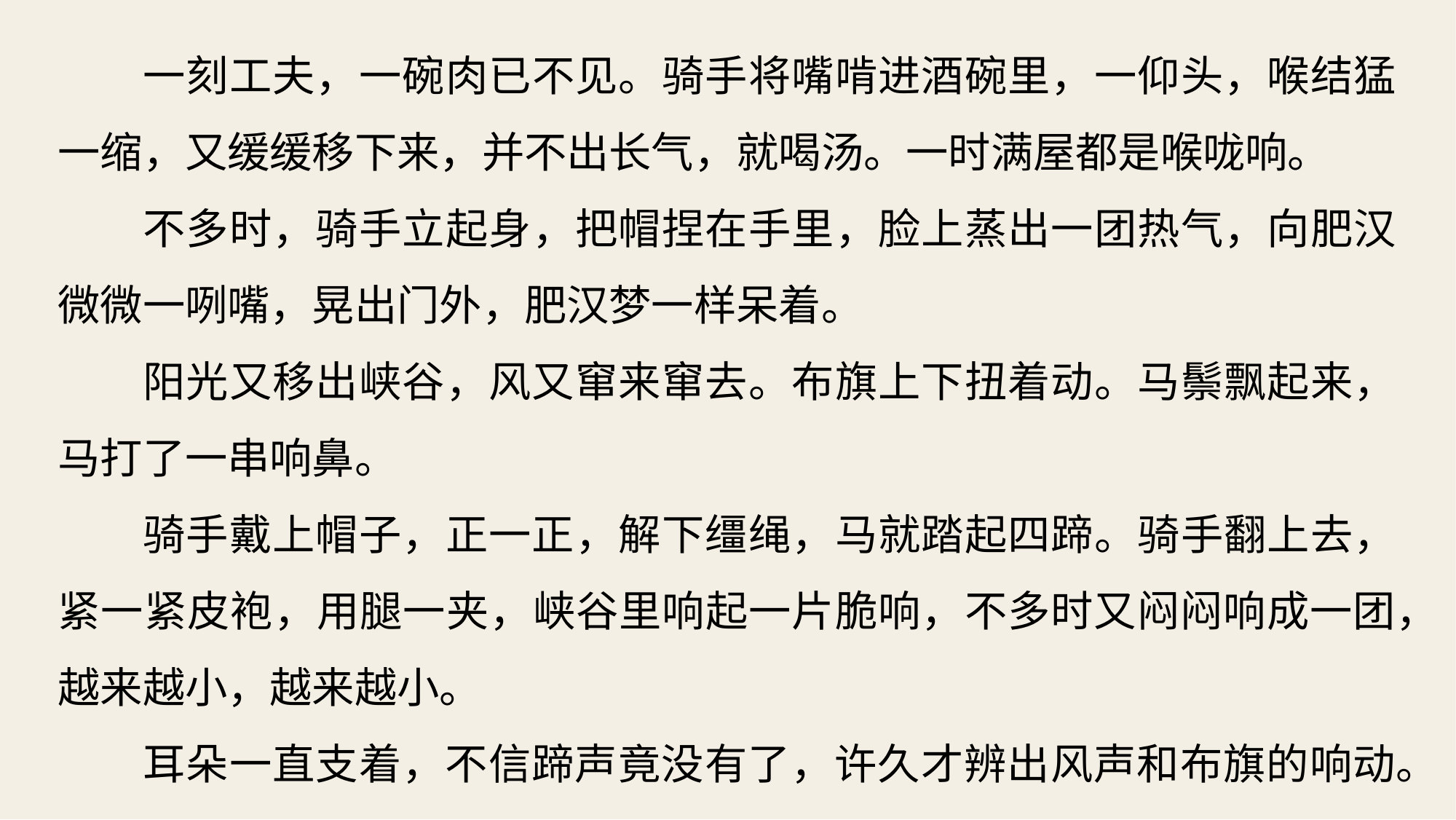

一刻工夫，一碗肉已不见。骑手将嘴啃进酒碗里，一仰头，喉结猛一缩，又缓缓移下来，并不出长气，就喝汤。一时满屋都是喉咙响。
不多时，骑手立起身，把帽捏在手里，脸上蒸出一团热气，向肥汉微微一咧嘴，晃出门外，肥汉梦一样呆着。
阳光又移出峡谷，风又窜来窜去。布旗上下扭着动。马鬃飘起来，马打了一串响鼻。
骑手戴上帽子，正一正，解下缰绳，马就踏起四蹄。骑手翻上去，紧一紧皮袍，用腿一夹，峡谷里响起一片脆响，不多时又闷闷响成一团，越来越小，越来越小。
耳朵一直支着，不信蹄声竟没有了，许久才辨出风声和布旗的响动。